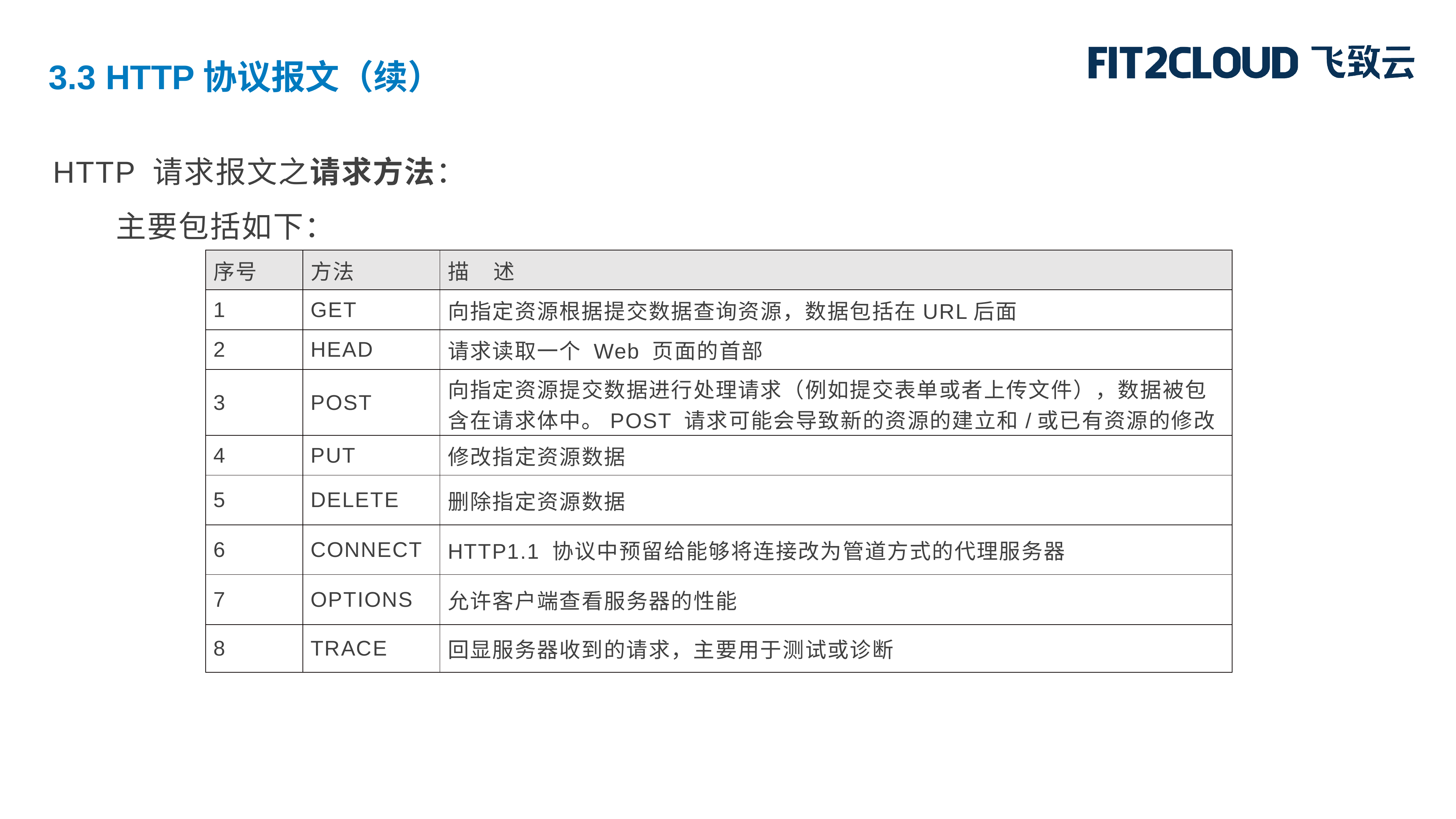

3.3 HTTP协议报文（续）
HTTP 请求报文之请求方法：
主要包括如下：
| 序号 | 方法 | 描 述 |
| --- | --- | --- |
| 1 | GET | 向指定资源根据提交数据查询资源，数据包括在URL后面 |
| 2 | HEAD | 请求读取一个 Web 页面的首部 |
| 3 | POST | 向指定资源提交数据进行处理请求（例如提交表单或者上传文件），数据被包含在请求体中。POST 请求可能会导致新的资源的建立和/或已有资源的修改 |
| 4 | PUT | 修改指定资源数据 |
| 5 | DELETE | 删除指定资源数据 |
| 6 | CONNECT | HTTP1.1 协议中预留给能够将连接改为管道方式的代理服务器 |
| 7 | OPTIONS | 允许客户端查看服务器的性能 |
| 8 | TRACE | 回显服务器收到的请求，主要用于测试或诊断 |